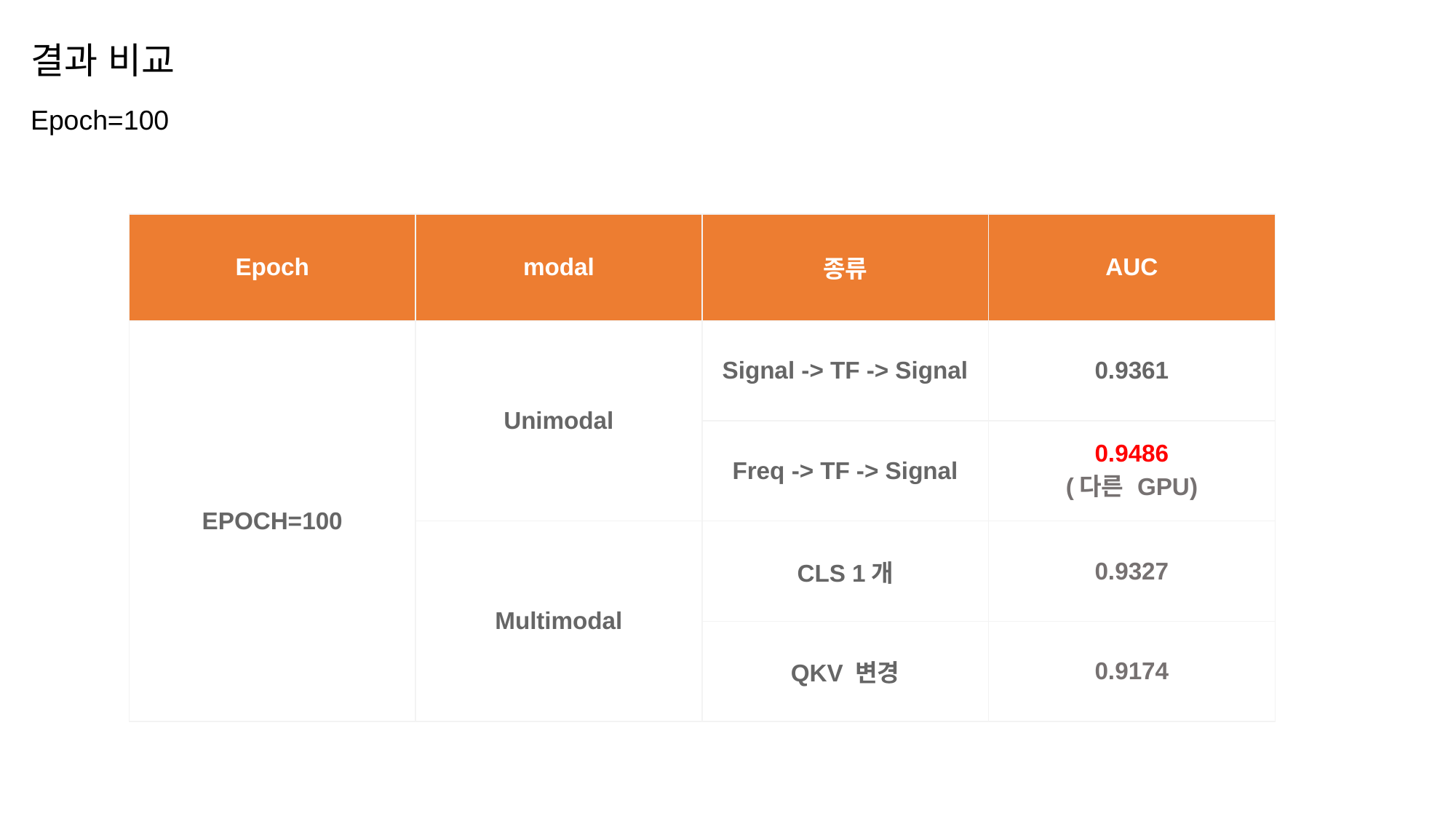

# 결과 비교
Epoch=100
| Epoch | modal | 종류 | AUC |
| --- | --- | --- | --- |
| EPOCH=100 | Unimodal | Signal -> TF -> Signal | 0.9361 |
|  |  | Freq -> TF -> Signal | 0.9486 (다른 GPU) |
|  | Multimodal | CLS 1개 | 0.9327 |
|  |  | QKV 변경 | 0.9174 |